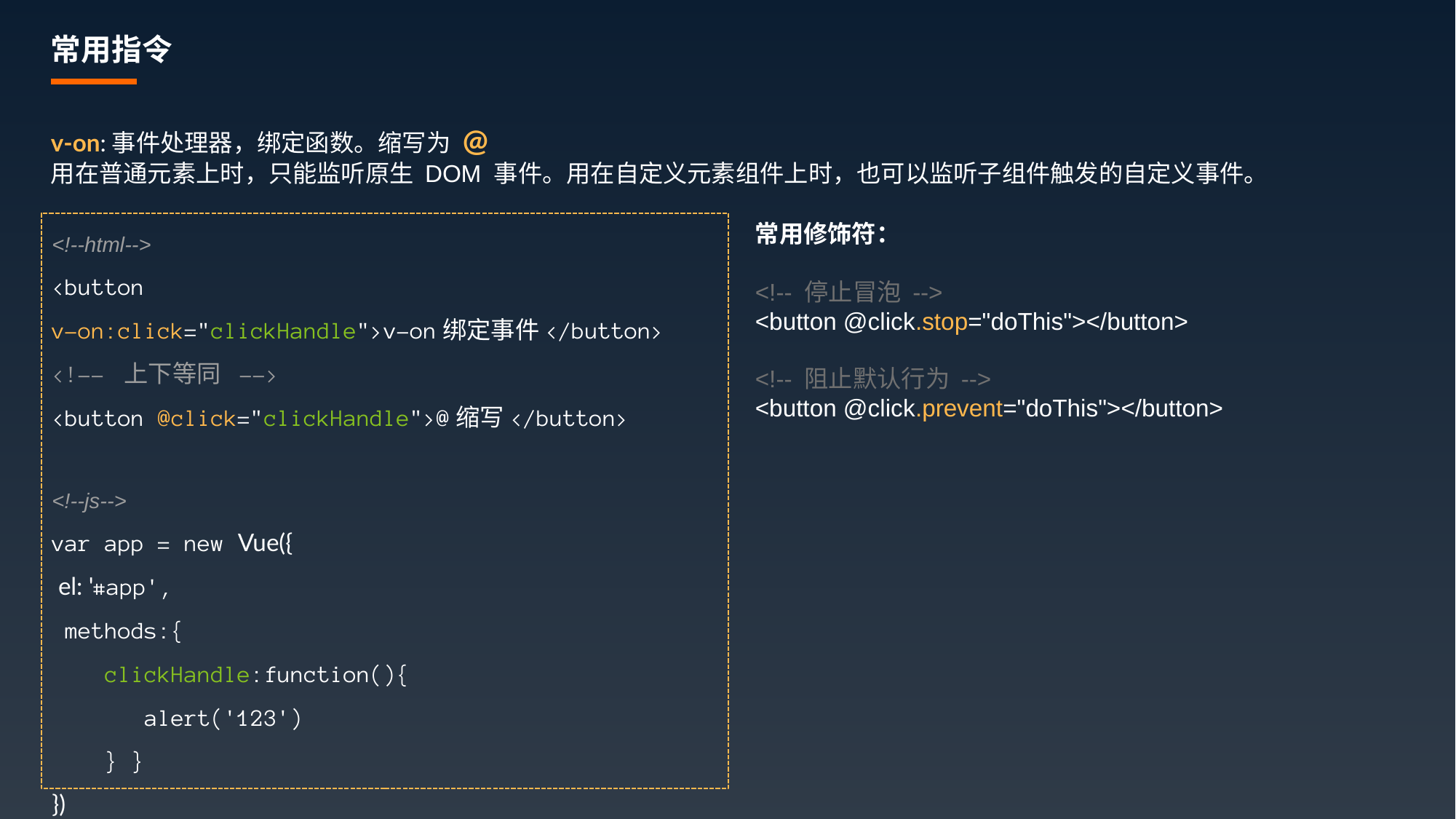

常用指令

v-on:事件处理器，绑定函数。缩写为 @
用在普通元素上时，只能监听原生 DOM 事件。用在自定义元素组件上时，也可以监听子组件触发的自定义事件。

<!--html-->
<button v-on:click="clickHandle">v-on绑定事件</button>
<!-- 上下等同 -->
<button @click="clickHandle">@缩写</button>

<!--js-->
var app = new Vue({
 el: '#app',
 methods:{
    clickHandle:function(){
       alert('123')
    } }
})

常用修饰符：

<!-- 停止冒泡 -->
<button @click.stop="doThis"></button>

<!-- 阻止默认行为 -->
<button @click.prevent="doThis"></button>